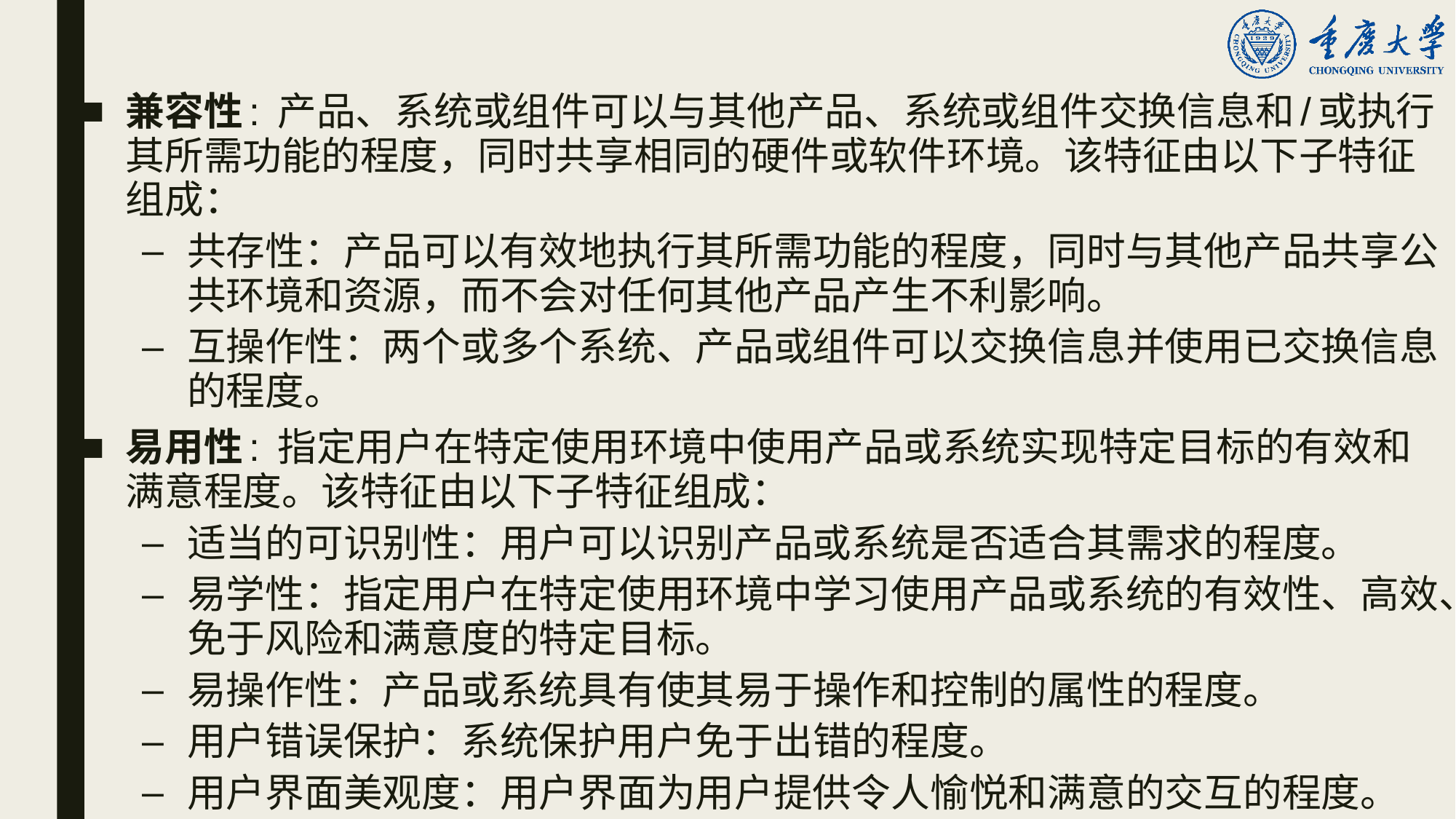

兼容性: 产品、系统或组件可以与其他产品、系统或组件交换信息和/或执行其所需功能的程度，同时共享相同的硬件或软件环境。该特征由以下子特征组成：
共存性：产品可以有效地执行其所需功能的程度，同时与其他产品共享公共环境和资源，而不会对任何其他产品产生不利影响。
互操作性：两个或多个系统、产品或组件可以交换信息并使用已交换信息的程度。
易用性: 指定用户在特定使用环境中使用产品或系统实现特定目标的有效和满意程度。该特征由以下子特征组成：
适当的可识别性：用户可以识别产品或系统是否适合其需求的程度。
易学性：指定用户在特定使用环境中学习使用产品或系统的有效性、高效、免于风险和满意度的特定目标。
易操作性：产品或系统具有使其易于操作和控制的属性的程度。
用户错误保护：系统保护用户免于出错的程度。
用户界面美观度：用户界面为用户提供令人愉悦和满意的交互的程度。
可达性：具有广泛特征和能力的人员在特定使用环境中可以使用产品或系统实现特定目标的程度。